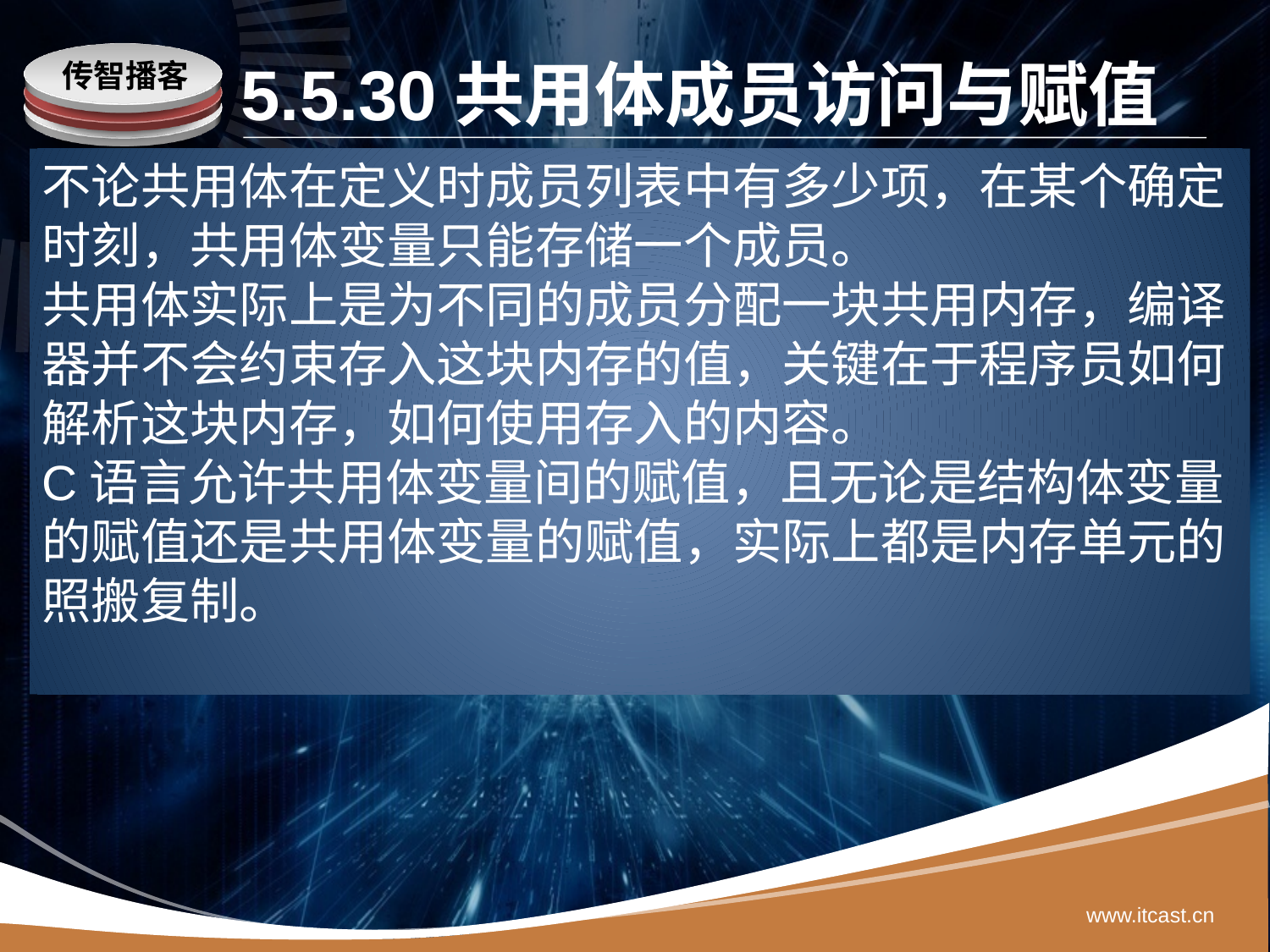

# 5.5.30共用体成员访问与赋值
不论共用体在定义时成员列表中有多少项，在某个确定时刻，共用体变量只能存储一个成员。
共用体实际上是为不同的成员分配一块共用内存，编译器并不会约束存入这块内存的值，关键在于程序员如何解析这块内存，如何使用存入的内容。
C语言允许共用体变量间的赋值，且无论是结构体变量的赋值还是共用体变量的赋值，实际上都是内存单元的照搬复制。

www.itcast.cn